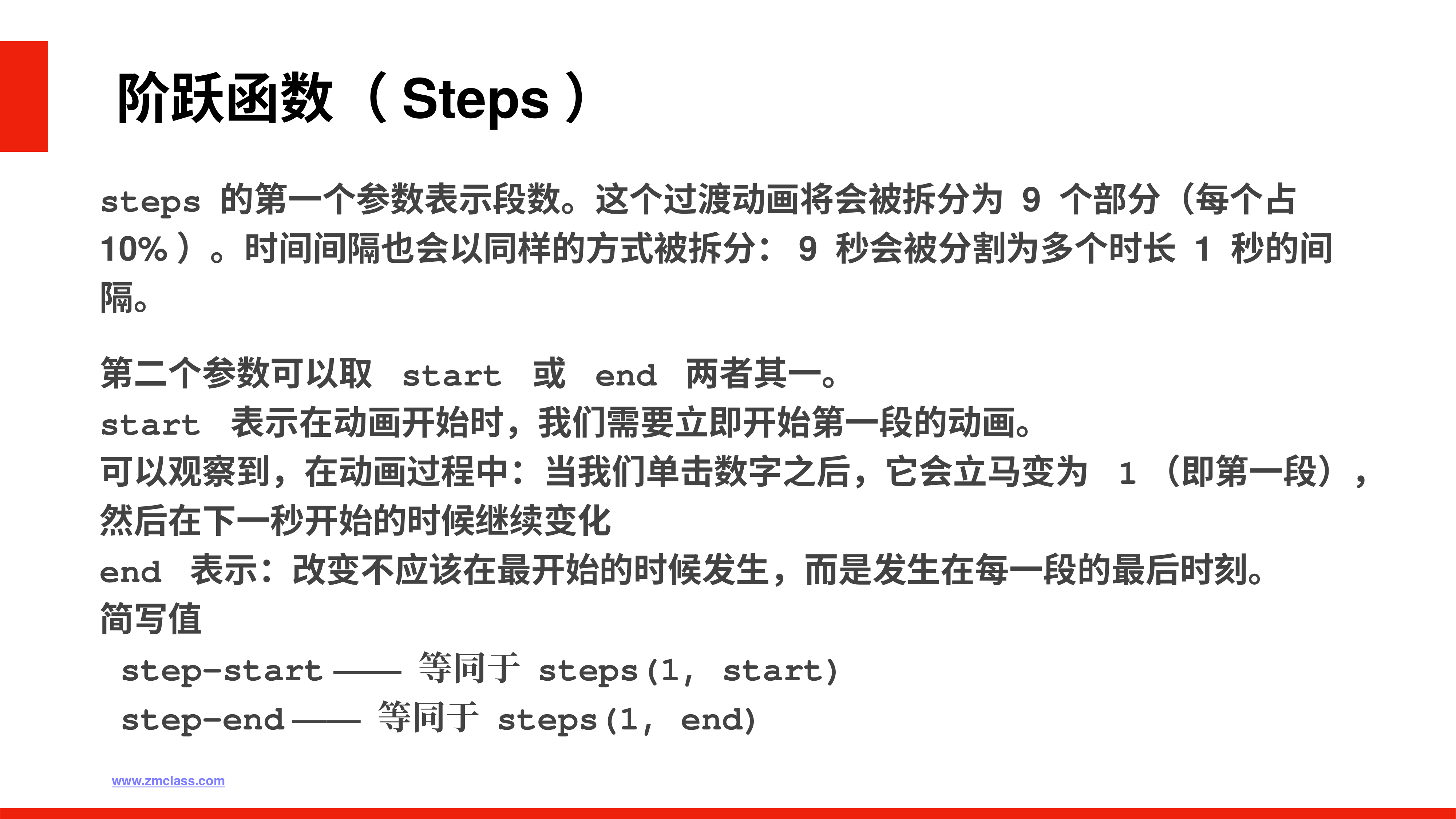

阶跃函数（Steps）
steps 的第一个参数表示段数。这个过渡动画将会被拆分为 9 个部分（每个占 10%）。时间间隔也会以同样的方式被拆分：9 秒会被分割为多个时长 1 秒的间隔。
第二个参数可以取 start 或 end 两者其一。
start 表示在动画开始时，我们需要立即开始第一段的动画。
可以观察到，在动画过程中：当我们单击数字之后，它会立马变为 1（即第一段），然后在下一秒开始的时候继续变化
end 表示：改变不应该在最开始的时候发生，而是发生在每一段的最后时刻。
简写值
 step-start —— 等同于 steps(1, start)
 step-end —— 等同于 steps(1, end)
追梦课堂   临汾首家专业的web前端培训机构                                                          www.zmclass.com
25